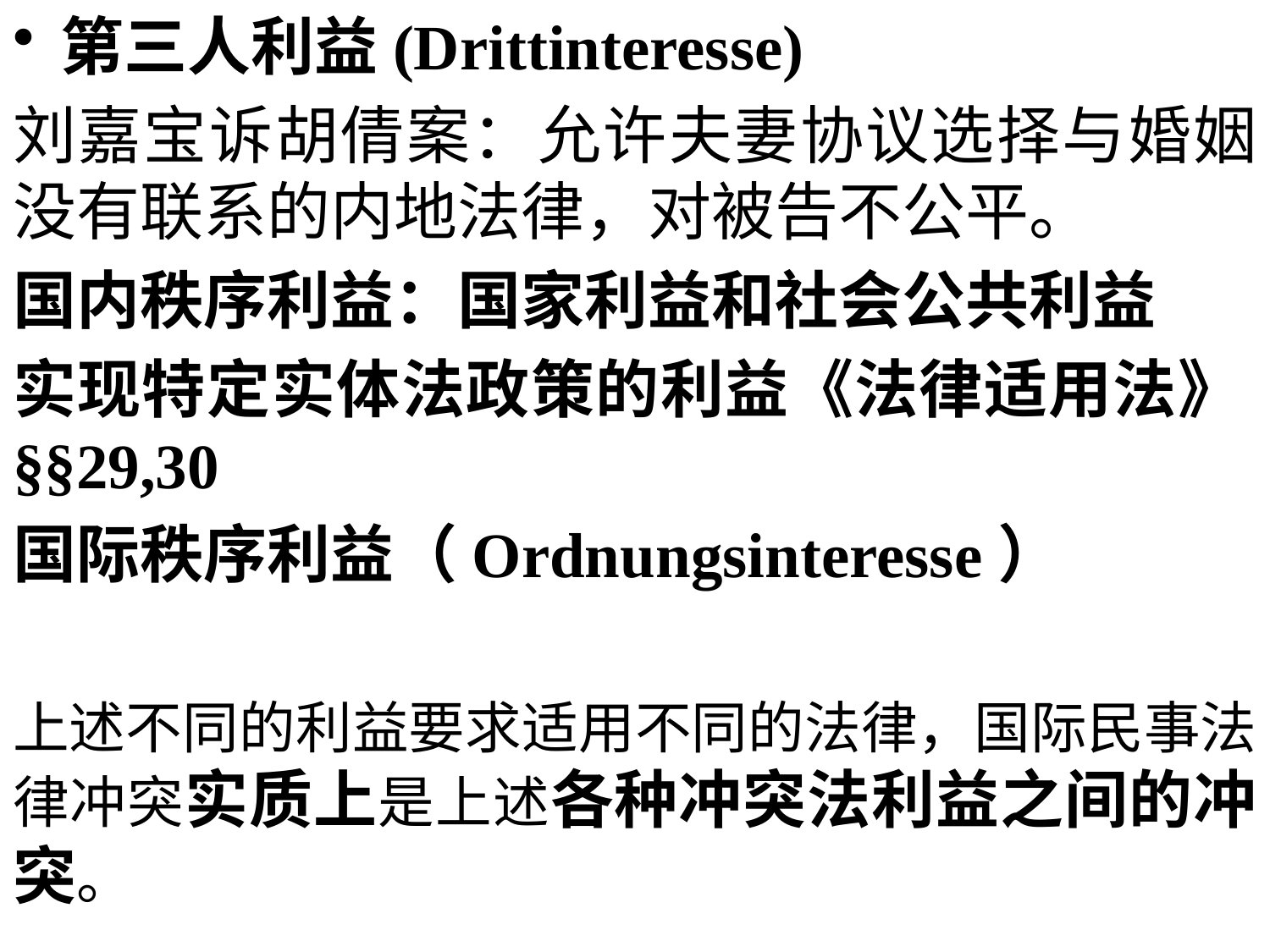

第三人利益(Drittinteresse)
刘嘉宝诉胡倩案：允许夫妻协议选择与婚姻没有联系的内地法律，对被告不公平。
国内秩序利益：国家利益和社会公共利益
实现特定实体法政策的利益《法律适用法》§§29,30
国际秩序利益（Ordnungsinteresse）

上述不同的利益要求适用不同的法律，国际民事法律冲突实质上是上述各种冲突法利益之间的冲突。